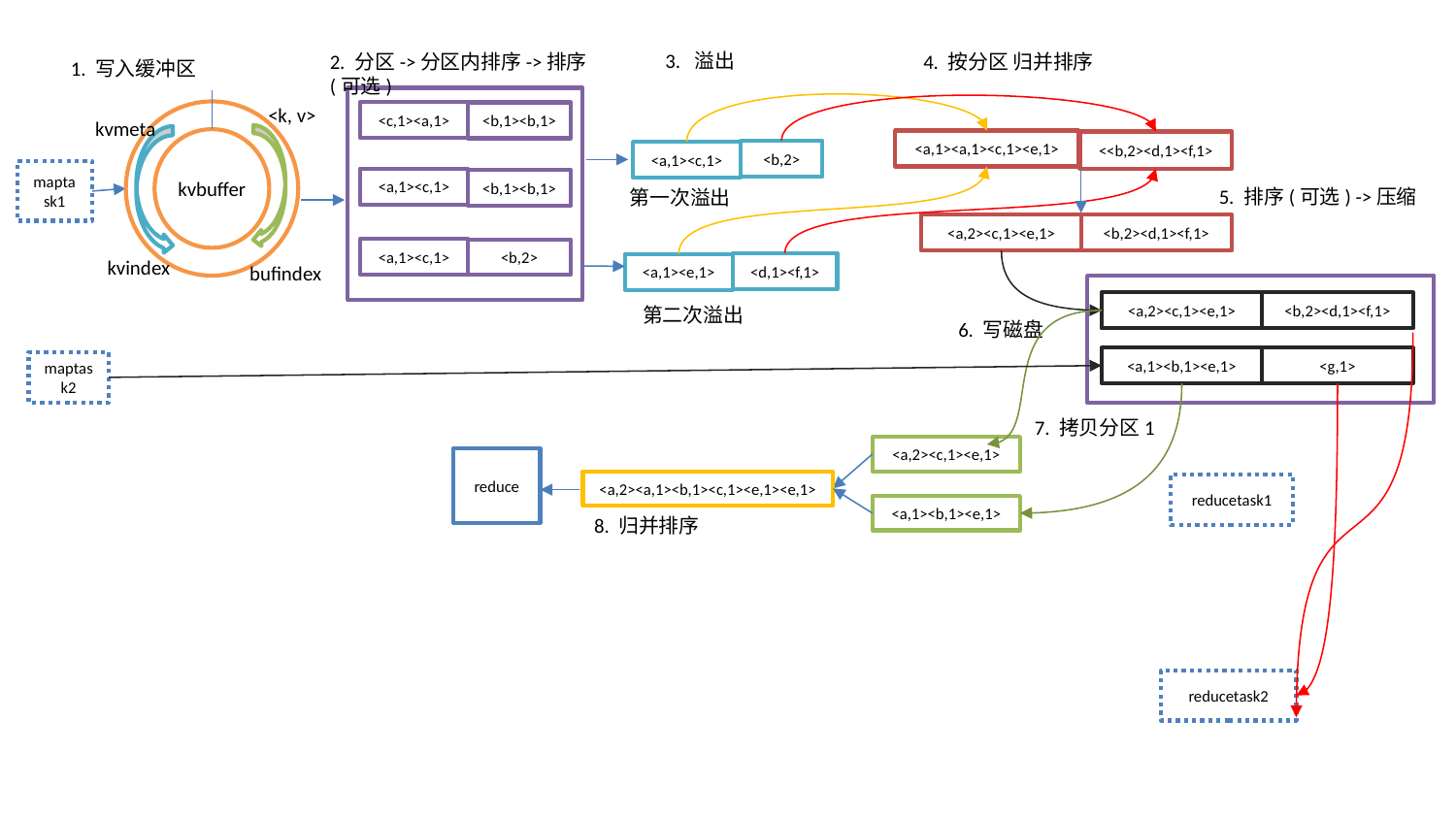

3.  溢出
2. 分区->分区内排序->排序(可选)
4. 按分区 归并排序
1. 写入缓冲区

<k, v>

<c,1><a,1>
<b,1><b,1>
kvmeta

<a,1><a,1><c,1><e,1>
<<b,2><d,1><f,1>
<b,2>
<a,1><c,1>
maptask1
<a,1><c,1>
kvbuffer
<b,1><b,1>
5. 排序(可选) ->压缩
第一次溢出
<a,2><c,1><e,1>
<b,2><d,1><f,1>
<a,1><c,1>
<b,2>
kvindex
<d,1><f,1>
bufindex
<a,1><e,1>

<a,2><c,1><e,1>
<b,2><d,1><f,1>
第二次溢出
6. 写磁盘
<a,1><b,1><e,1>
<g,1>
maptask2
7. 拷贝分区1
<a,2><c,1><e,1>
reduce
<a,2><a,1><b,1><c,1><e,1><e,1>
reducetask1
<a,1><b,1><e,1>
8. 归并排序
reducetask2